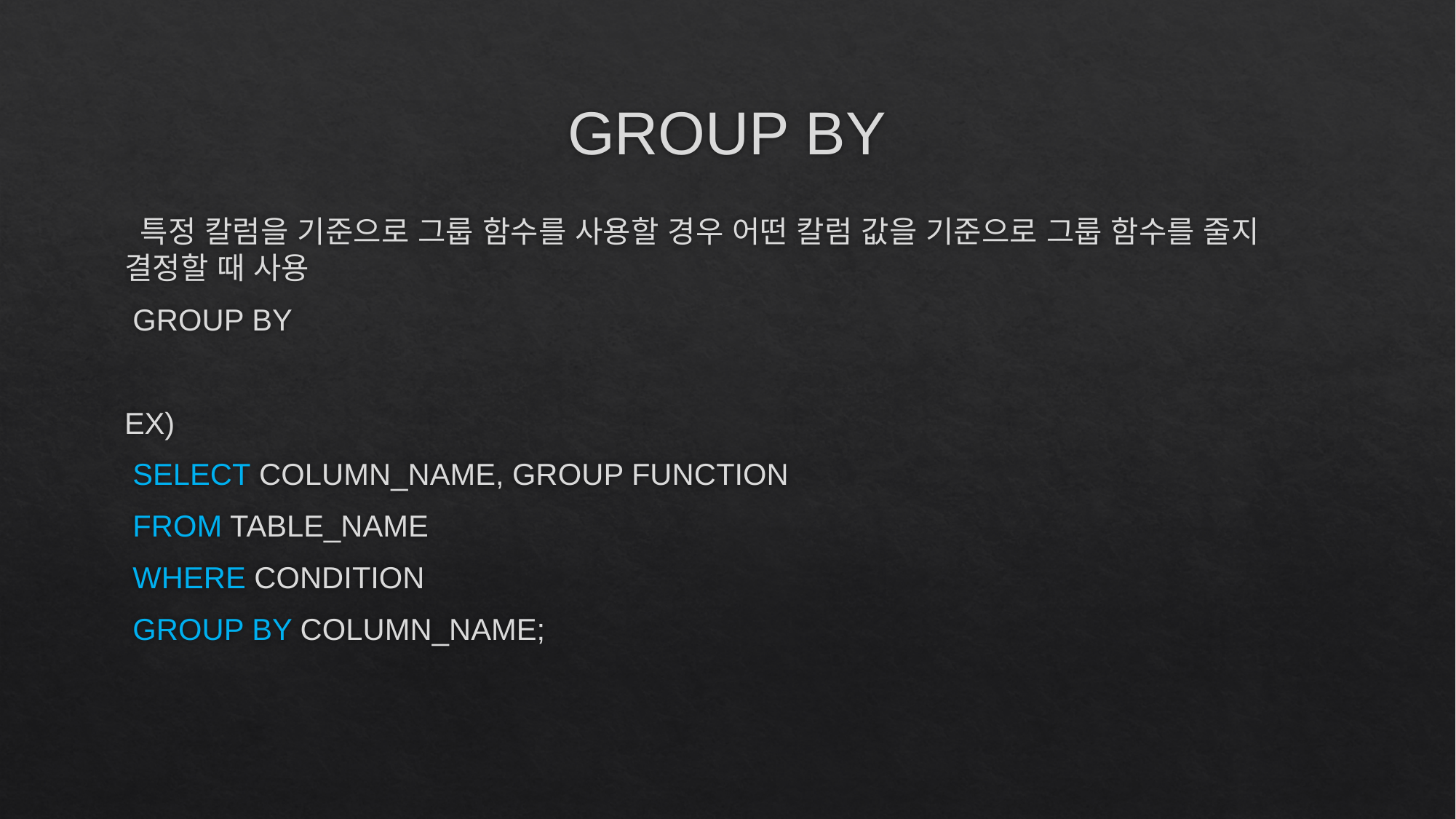

# GROUP BY
 특정 칼럼을 기준으로 그룹 함수를 사용할 경우 어떤 칼럼 값을 기준으로 그룹 함수를 줄지 결정할 때 사용
 GROUP BY

EX)
 SELECT COLUMN_NAME, GROUP FUNCTION
 FROM TABLE_NAME
 WHERE CONDITION
 GROUP BY COLUMN_NAME;